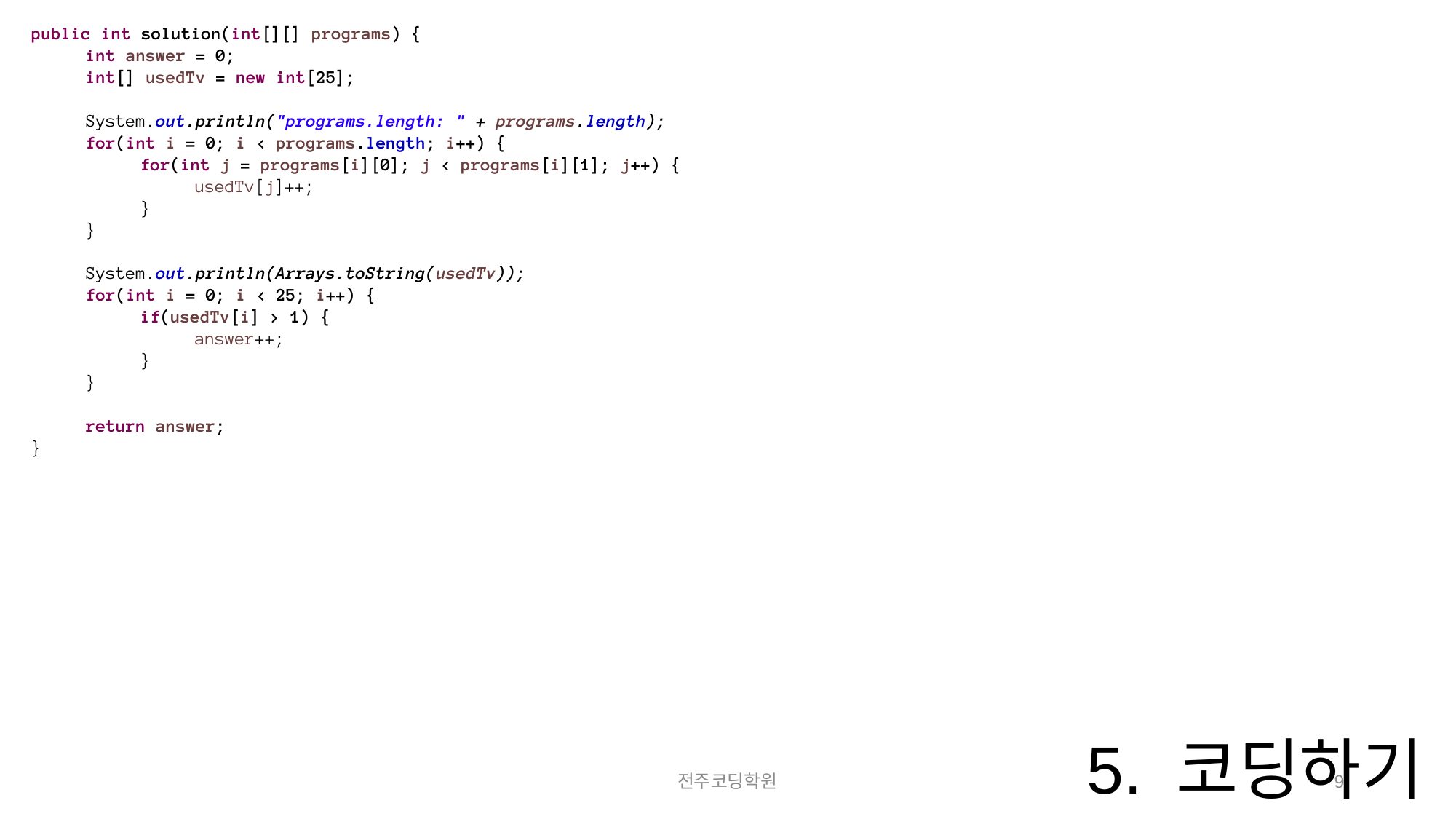

public int solution(int[][] programs) {
int answer = 0;
int[] usedTv = new int[25];

System.out.println("programs.length: " + programs.length);
for(int i = 0; i < programs.length; i++) {
for(int j = programs[i][0]; j < programs[i][1]; j++) {
usedTv[j]++;
}
}

System.out.println(Arrays.toString(usedTv));
for(int i = 0; i < 25; i++) {
if(usedTv[i] > 1) {
answer++;
}
}

return answer;
}

# 5. 코딩하기
전주코딩학원
9